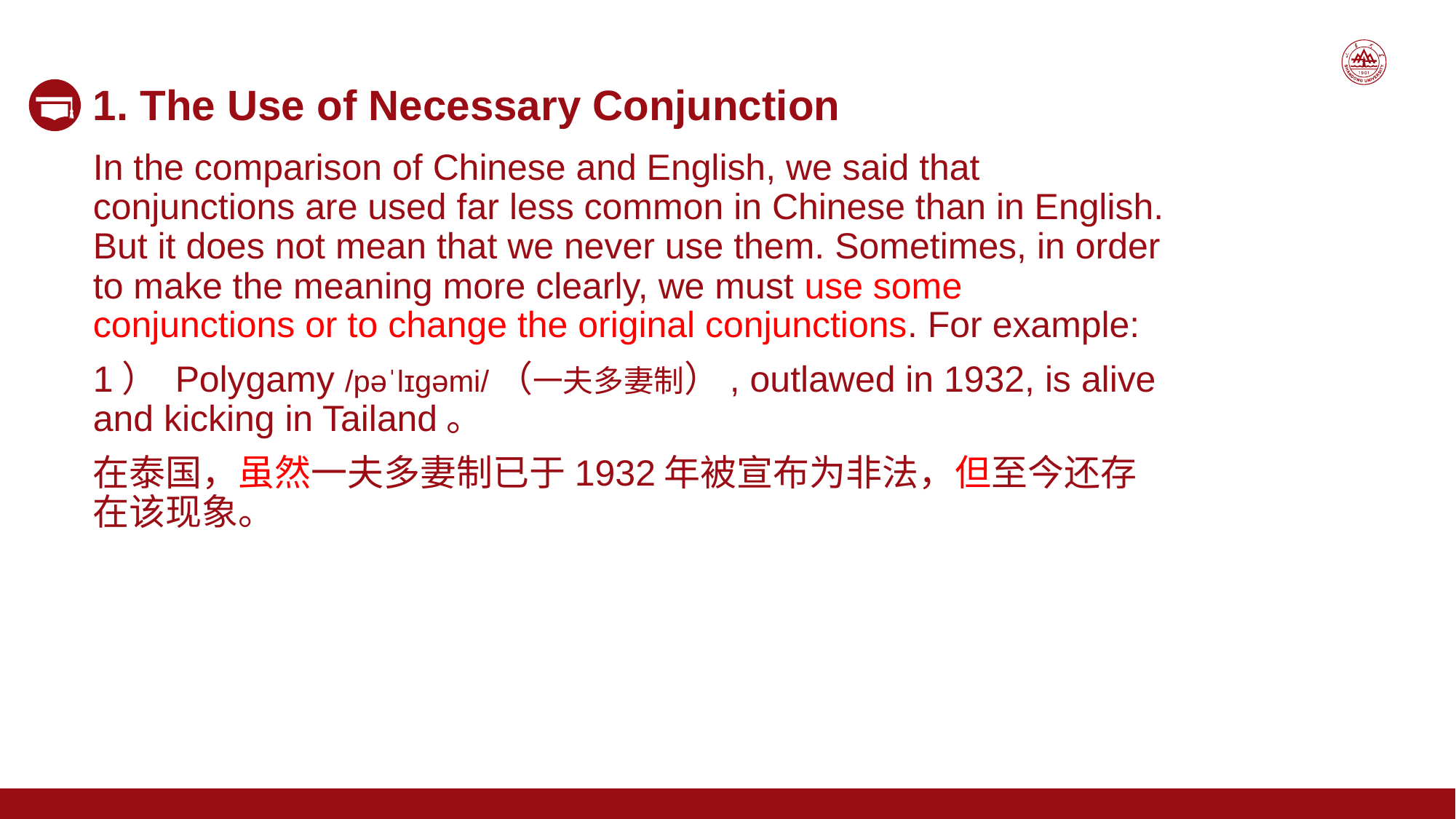

1. The Use of Necessary Conjunction
In the comparison of Chinese and English, we said that conjunctions are used far less common in Chinese than in English. But it does not mean that we never use them. Sometimes, in order to make the meaning more clearly, we must use some conjunctions or to change the original conjunctions. For example:
1） Polygamy /pəˈlɪɡəmi/（一夫多妻制）, outlawed in 1932, is alive and kicking in Tailand。
在泰国，虽然一夫多妻制已于1932年被宣布为非法，但至今还存在该现象。